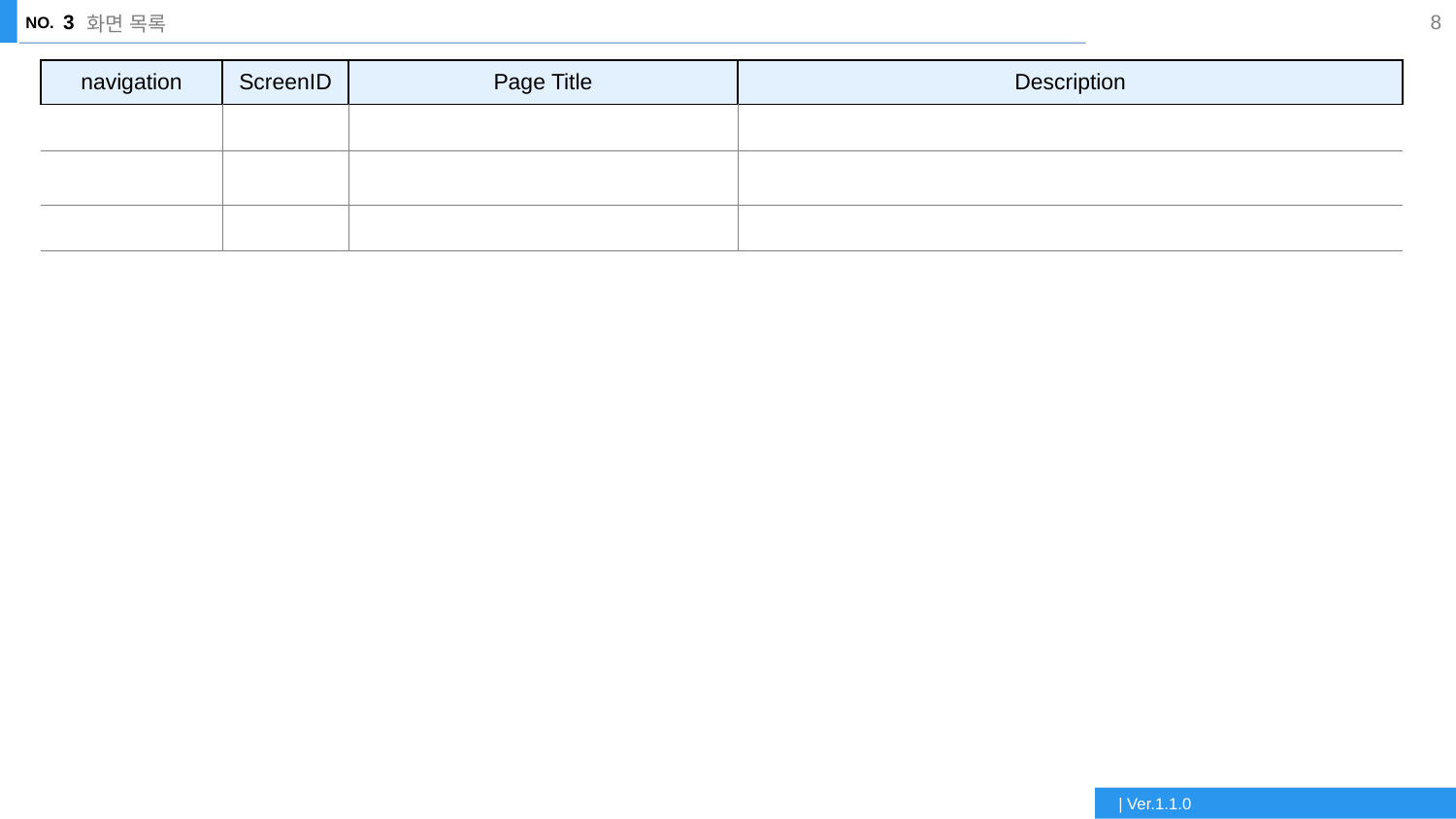

8
3
# 화면 목록
| navigation | ScreenID | Page Title | Description |
| --- | --- | --- | --- |
|  |  |  |  |
|  |  |  |  |
|  |  |  |  |